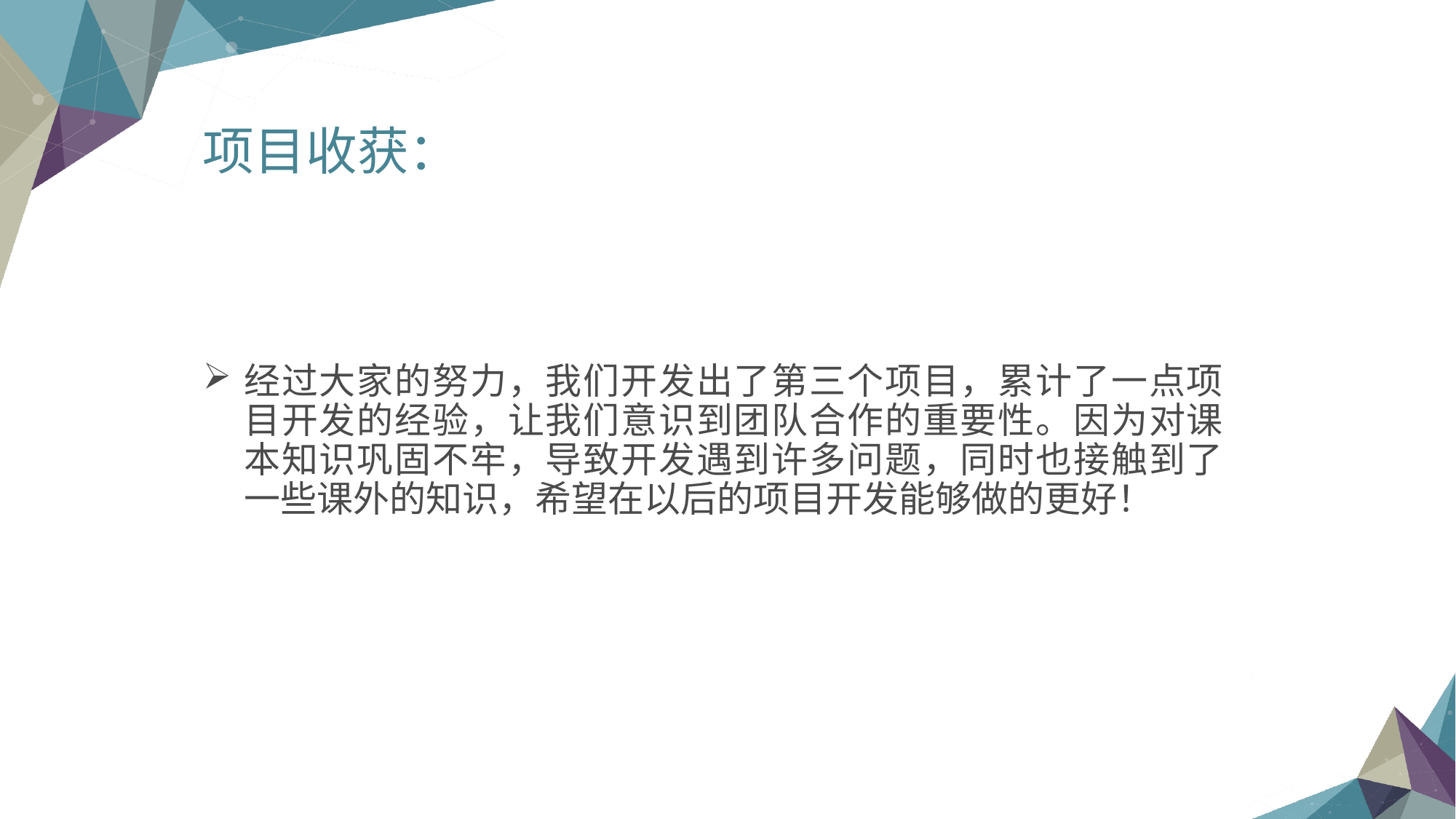

# 项目收获：
经过大家的努力，我们开发出了第三个项目，累计了一点项目开发的经验，让我们意识到团队合作的重要性。因为对课本知识巩固不牢，导致开发遇到许多问题，同时也接触到了一些课外的知识，希望在以后的项目开发能够做的更好！